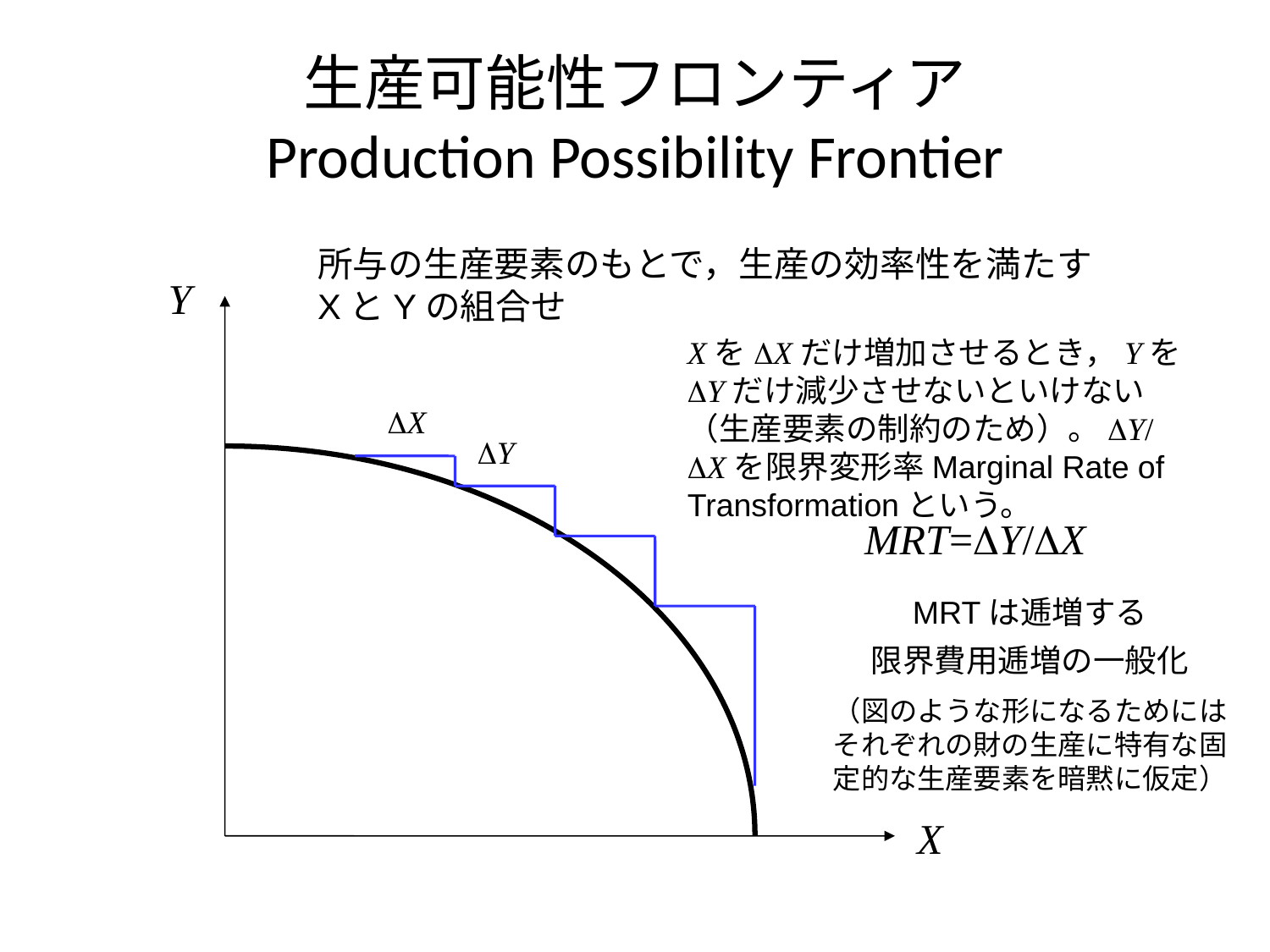

# 生産可能性フロンティア Production Possibility Frontier
所与の生産要素のもとで，生産の効率性を満たすXとYの組合せ
Y

XをΔXだけ増加させるとき，YをΔYだけ減少させないといけない（生産要素の制約のため）。ΔY/ΔXを限界変形率Marginal Rate of Transformationという。
ΔX
ΔY

MRT=ΔY/ΔX

MRTは逓増する
限界費用逓増の一般化
（図のような形になるためにはそれぞれの財の生産に特有な固定的な生産要素を暗黙に仮定）

X